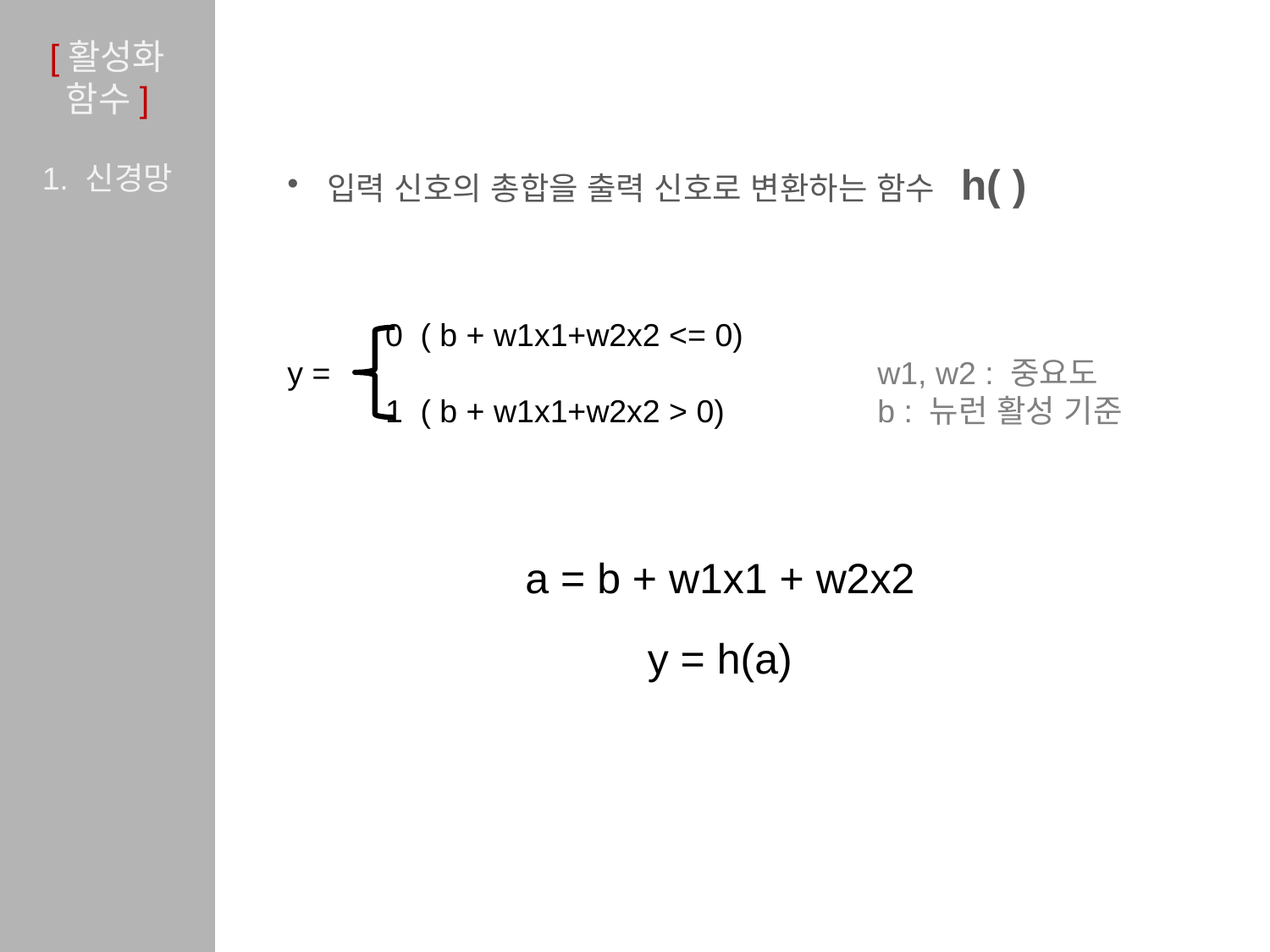

[활성화 함수]

입력 신호의 총합을 출력 신호로 변환하는 함수  h( )
1. 신경망
           0  ( b + w1x1+w2x2 <= 0)
y =
           1  ( b + w1x1+w2x2 > 0)

w1, w2 : 중요도
b : 뉴런 활성 기준
a = b + w1x1 + w2x2
y = h(a)